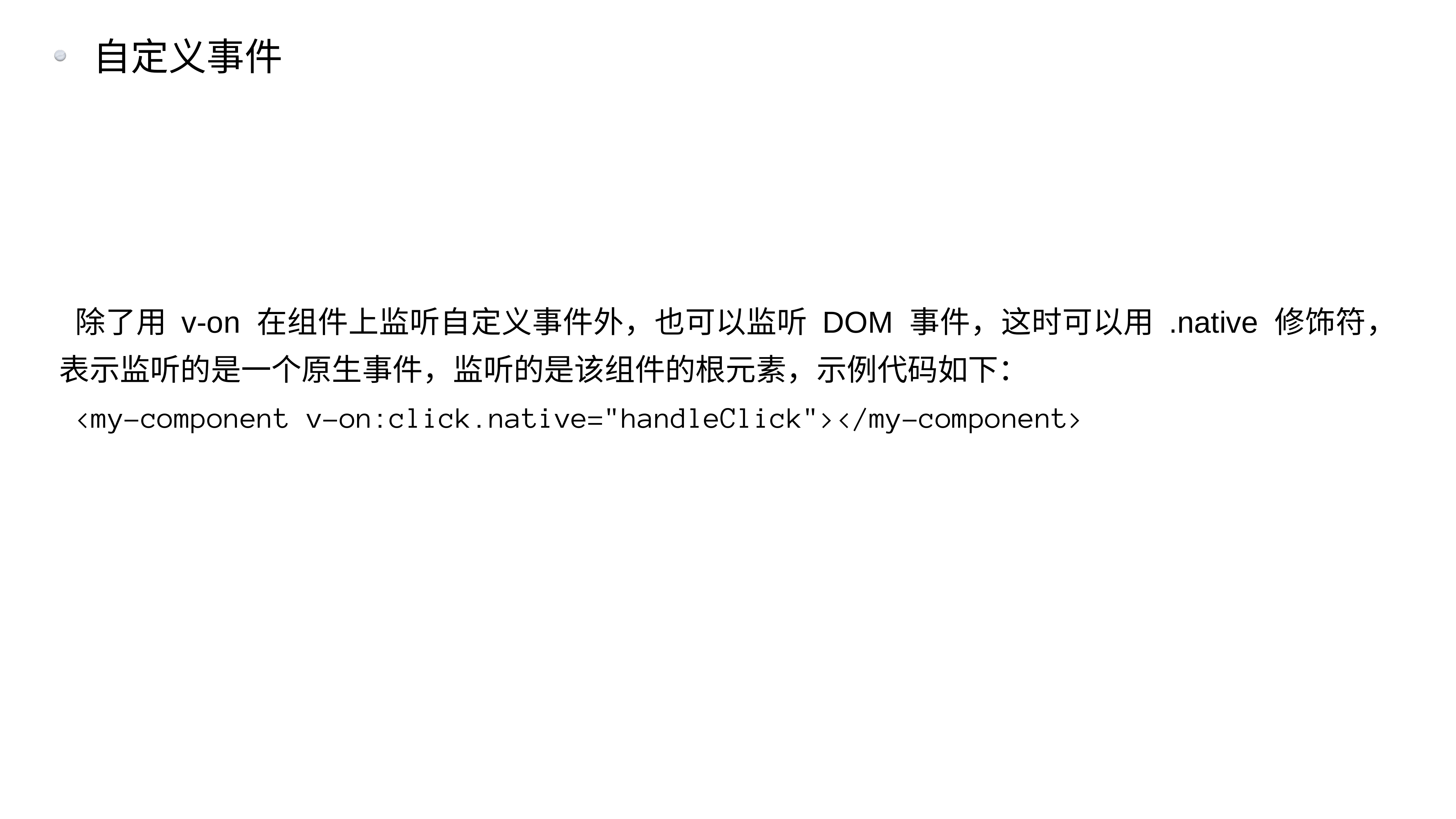

自定义事件
除了用 v-on 在组件上监听自定义事件外，也可以监听 DOM 事件，这时可以用 .native 修饰符，表示监听的是一个原生事件，监听的是该组件的根元素，示例代码如下：
<my-component v-on:click.native="handleClick"></my-component>